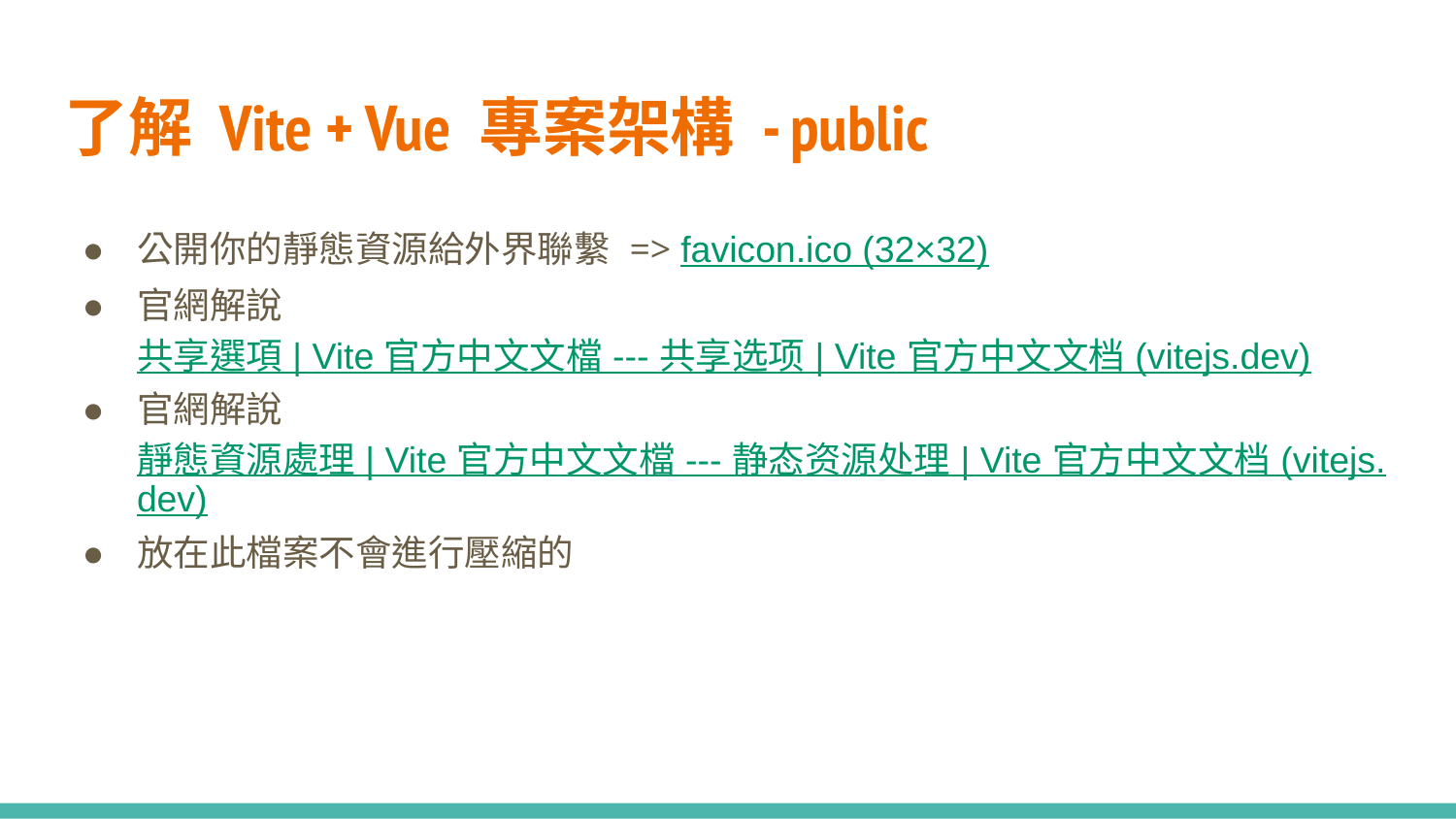

# 了解 Vite + Vue 專案架構 - public
公開你的靜態資源給外界聯繫 => favicon.ico (32×32)
官網解說 共享選項 | Vite 官方中文文檔 --- 共享选项 | Vite 官方中文文档 (vitejs.dev)
官網解說 靜態資源處理 | Vite 官方中文文檔 --- 静态资源处理 | Vite 官方中文文档 (vitejs.dev)
放在此檔案不會進行壓縮的